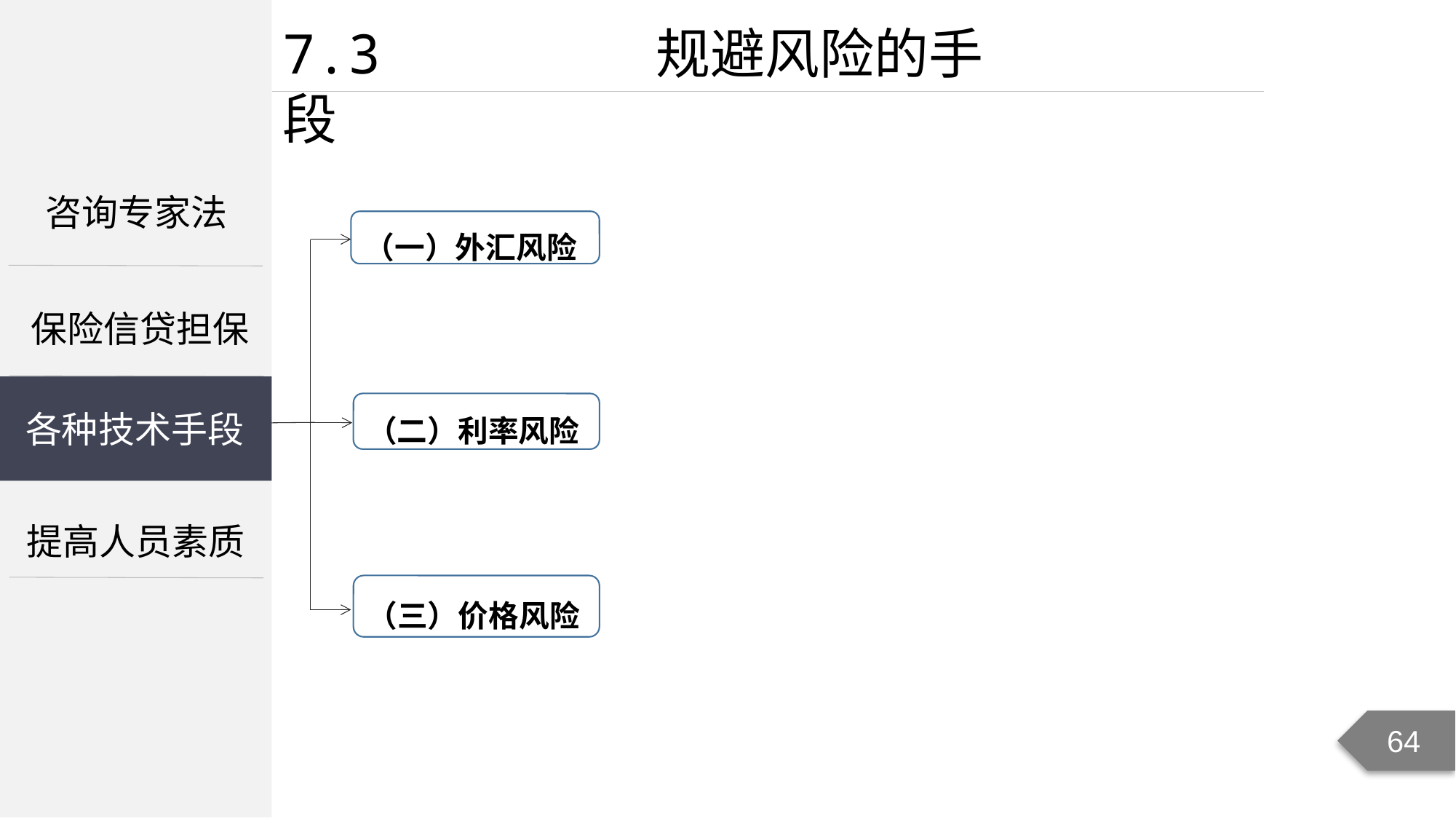

7.3        规避风险的手段
咨询专家法
（一）外汇风险

保险信贷担保
各种技术手段

（二）利率风险
提高人员素质
（三）价格风险
64